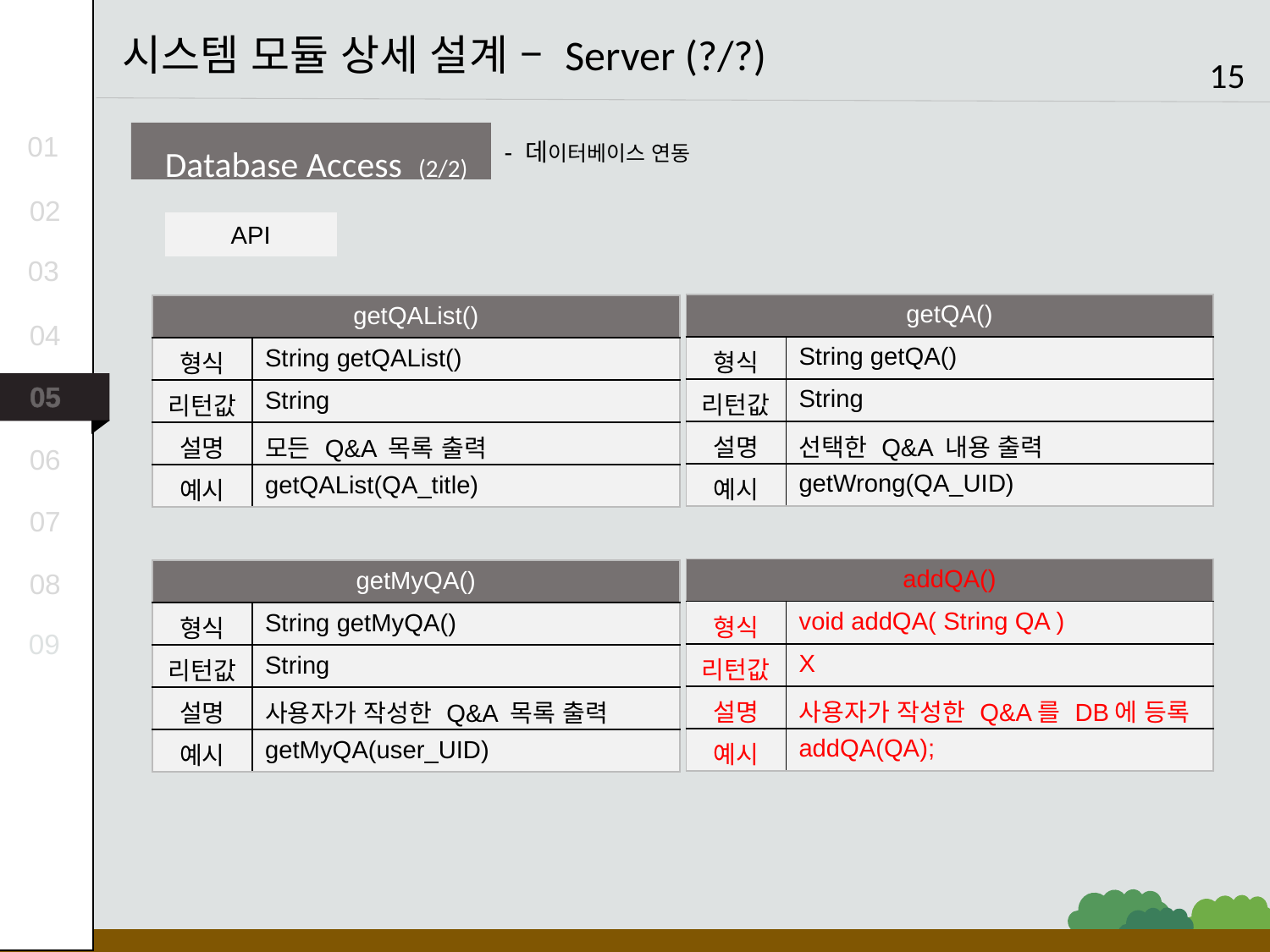

시스템 모듈 상세 설계 – Server (?/?)
15
Database Access  (2/2)

- 데이터베이스 연동
API
01
02
03
| getQA() |  |
| --- | --- |
| 형식 | String getQA() |
| 리턴값 | String |
| 설명 | 선택한 Q&A 내용 출력 |
| 예시 | getWrong(QA\_UID) |
| getQAList() |  |
| --- | --- |
| 형식 | String getQAList() |
| 리턴값 | String |
| 설명 | 모든 Q&A 목록 출력 |
| 예시 | getQAList(QA\_title) |

04
05

06
07
| addQA() |  |
| --- | --- |
| 형식 | void addQA( String QA ) |
| 리턴값 | X |
| 설명 | 사용자가 작성한 Q&A를 DB에 등록 |
| 예시 | addQA(QA); |
08
| getMyQA() |  |
| --- | --- |
| 형식 | String getMyQA() |
| 리턴값 | String |
| 설명 | 사용자가 작성한 Q&A 목록 출력 |
| 예시 | getMyQA(user\_UID) |
09